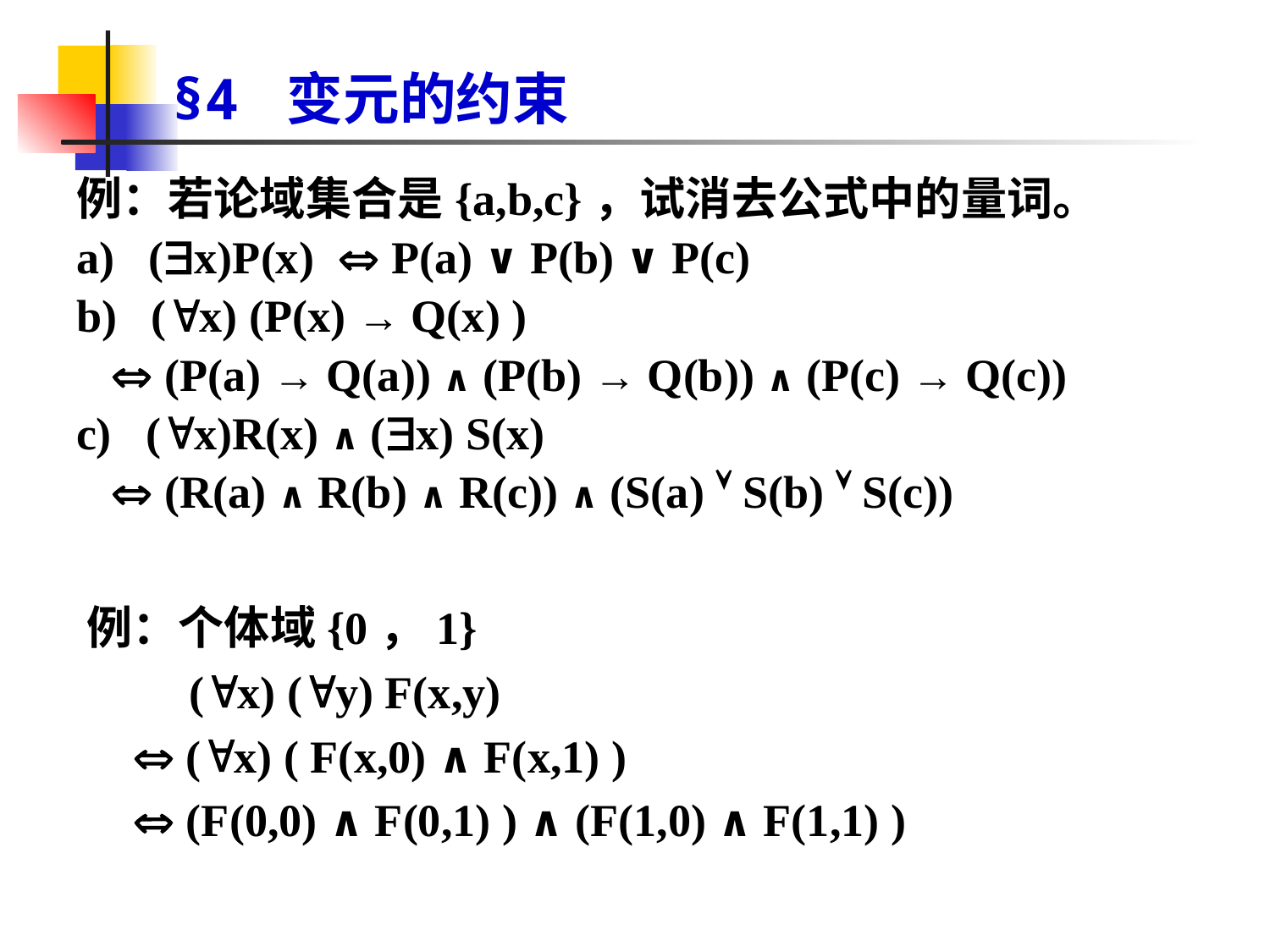

# §4 变元的约束
例：若论域集合是{a,b,c}，试消去公式中的量词。
a)   (∃x)P(x)  ⇔ P(a) ∨ P(b) ∨ P(c)
b)   (∀x) (P(x) → Q(x) )
   ⇔ (P(a) → Q(a)) ∧ (P(b) → Q(b)) ∧ (P(c) → Q(c))
c)   (∀x)R(x) ∧ (∃x) S(x)
   ⇔ (R(a) ∧ R(b) ∧ R(c)) ∧ (S(a) ∨ S(b) ∨ S(c))
例：个体域{0，1}
         (∀x) (∀y) F(x,y)
    ⇔ (∀x) ( F(x,0) ∧ F(x,1) )
    ⇔ (F(0,0) ∧ F(0,1) ) ∧ (F(1,0) ∧ F(1,1) )
48